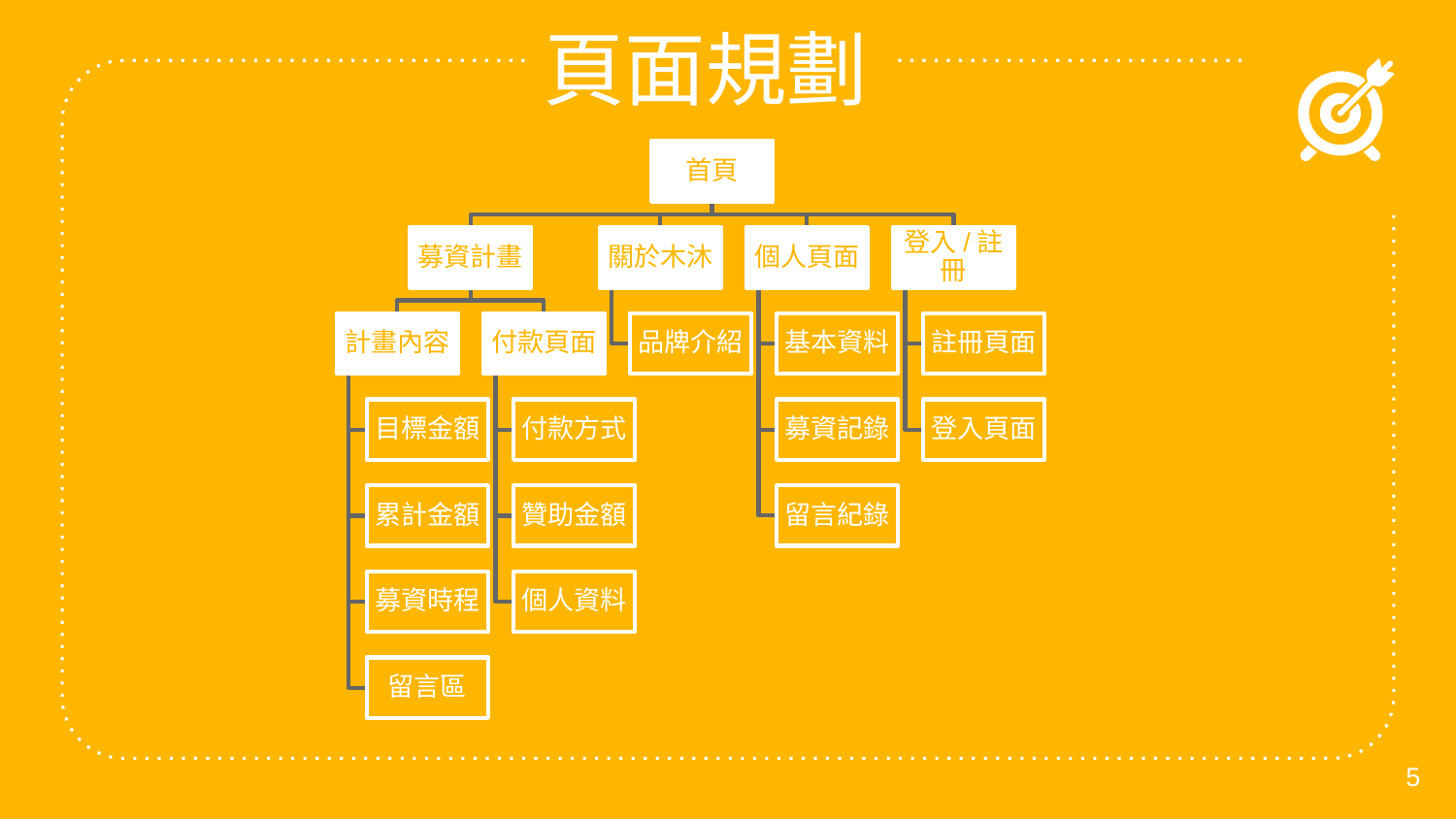

頁面規劃

首頁
募資計畫
計畫內容
目標金額
累計金額
募資時程
留言區
付款頁面
付款方式
贊助金額
個人資料
關於木沐
品牌介紹
個人頁面
基本資料
募資記錄
留言紀錄
登入/註冊
註冊頁面
登入頁面
5
5